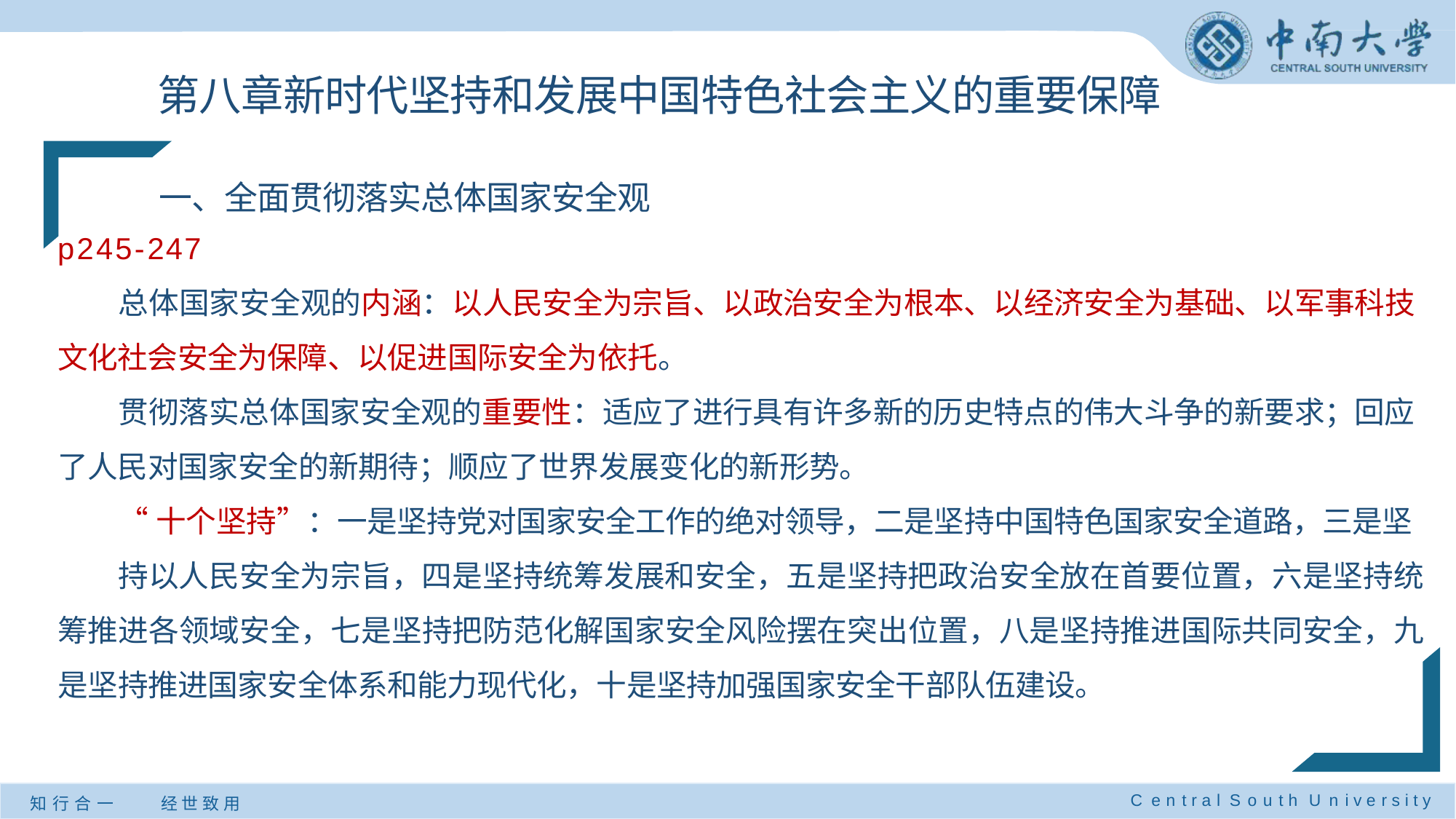

# 第八章新时代坚持和发展中国特色社会主义的重要保障

一、全面贯彻落实总体国家安全观
p245-247
总体国家安全观的内涵：以人民安全为宗旨、以政治安全为根本、以经济安全为基础、以军事科技
文化社会安全为保障、以促进国际安全为依托。
贯彻落实总体国家安全观的重要性：适应了进行具有许多新的历史特点的伟大斗争的新要求；回应了人民对国家安全的新期待；顺应了世界发展变化的新形势。
“十个坚持”：一是坚持党对国家安全工作的绝对领导，二是坚持中国特色国家安全道路，三是坚
持以人民安全为宗旨，四是坚持统筹发展和安全，五是坚持把政治安全放在首要位置，六是坚持统筹推进各领域安全，七是坚持把防范化解国家安全风险摆在突出位置，八是坚持推进国际共同安全，九是坚持推进国家安全体系和能力现代化，十是坚持加强国家安全干部队伍建设。

C e n t r a l S o u t h U n i v e r s i t y
知 行 合 一
经 世 致 用